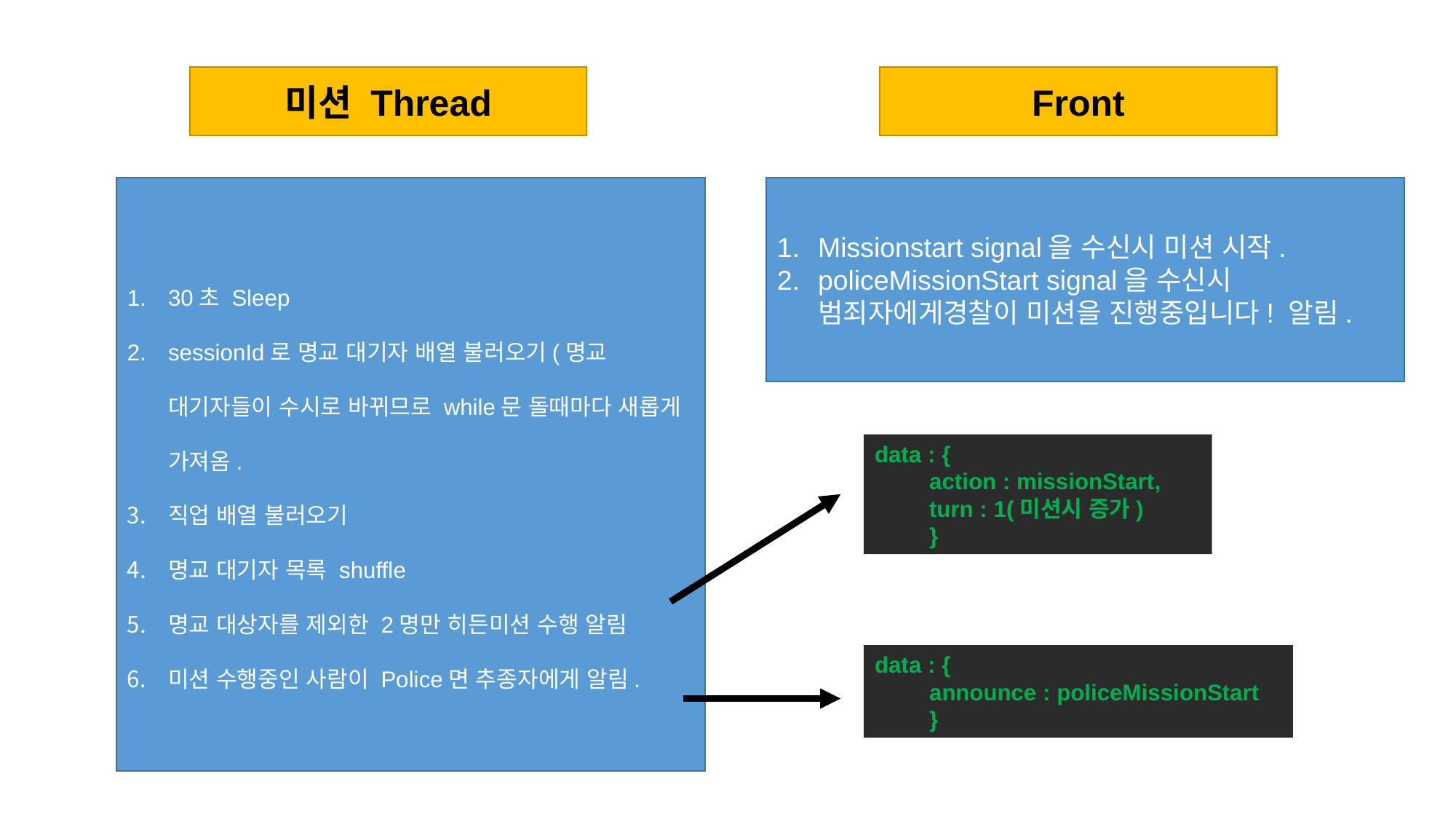

미션 Thread
Front
30초 Sleep
sessionId로 명교 대기자 배열 불러오기(명교 대기자들이 수시로 바뀌므로 while문 돌때마다 새롭게 가져옴.
직업 배열 불러오기
명교 대기자 목록 shuffle
명교 대상자를 제외한 2명만 히든미션 수행 알림
미션 수행중인 사람이 Police면 추종자에게 알림.
Missionstart signal을 수신시 미션 시작.
policeMissionStart signal을 수신시 범죄자에게경찰이 미션을 진행중입니다! 알림.
data : {
action : missionStart,
turn : 1(미션시 증가)
}
data : {
announce : policeMissionStart
}